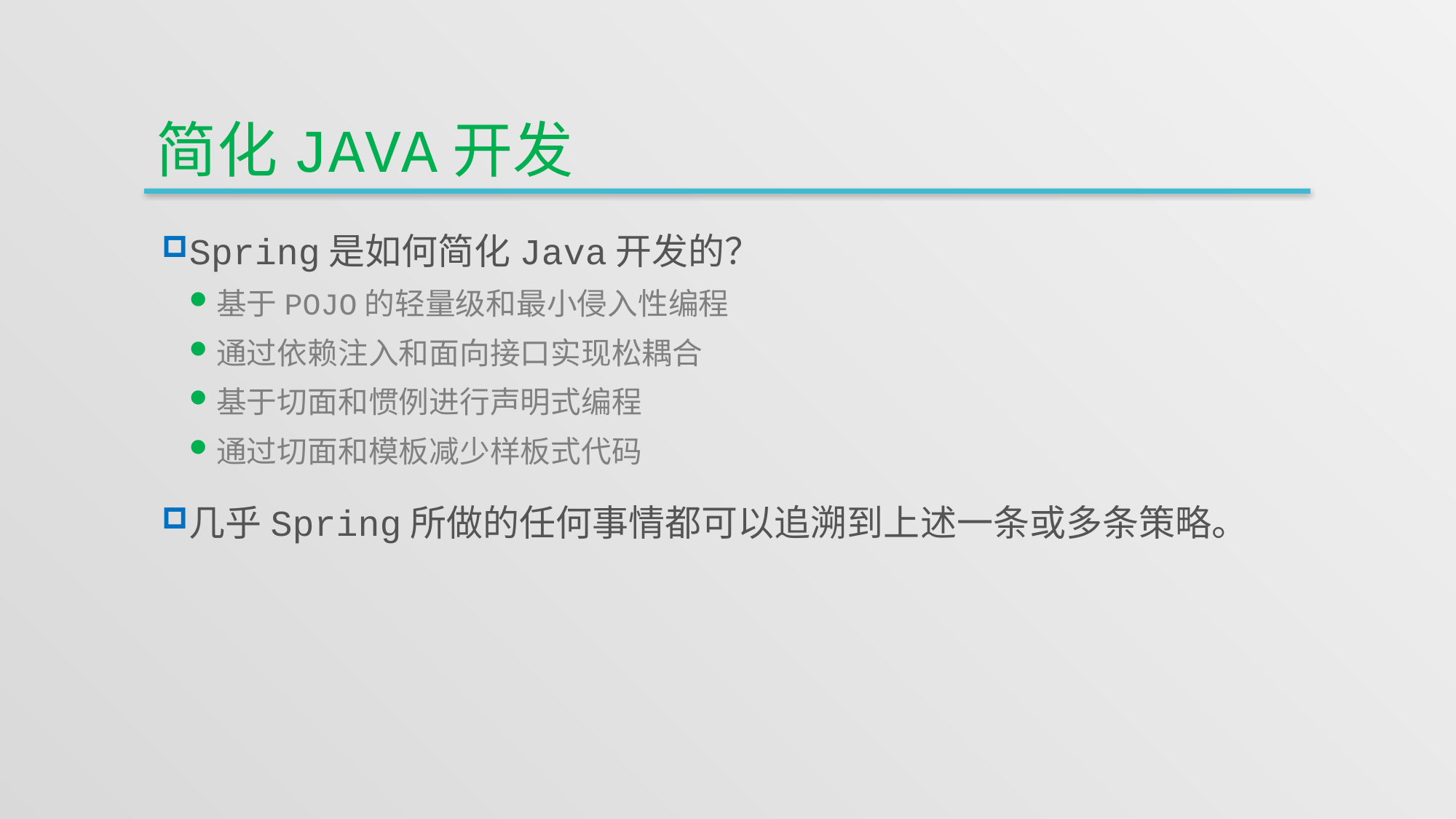

# 简化java开发
Spring是如何简化Java开发的？
基于POJO的轻量级和最小侵入性编程
通过依赖注入和面向接口实现松耦合
基于切面和惯例进行声明式编程
通过切面和模板减少样板式代码
几乎Spring所做的任何事情都可以追溯到上述一条或多条策略。